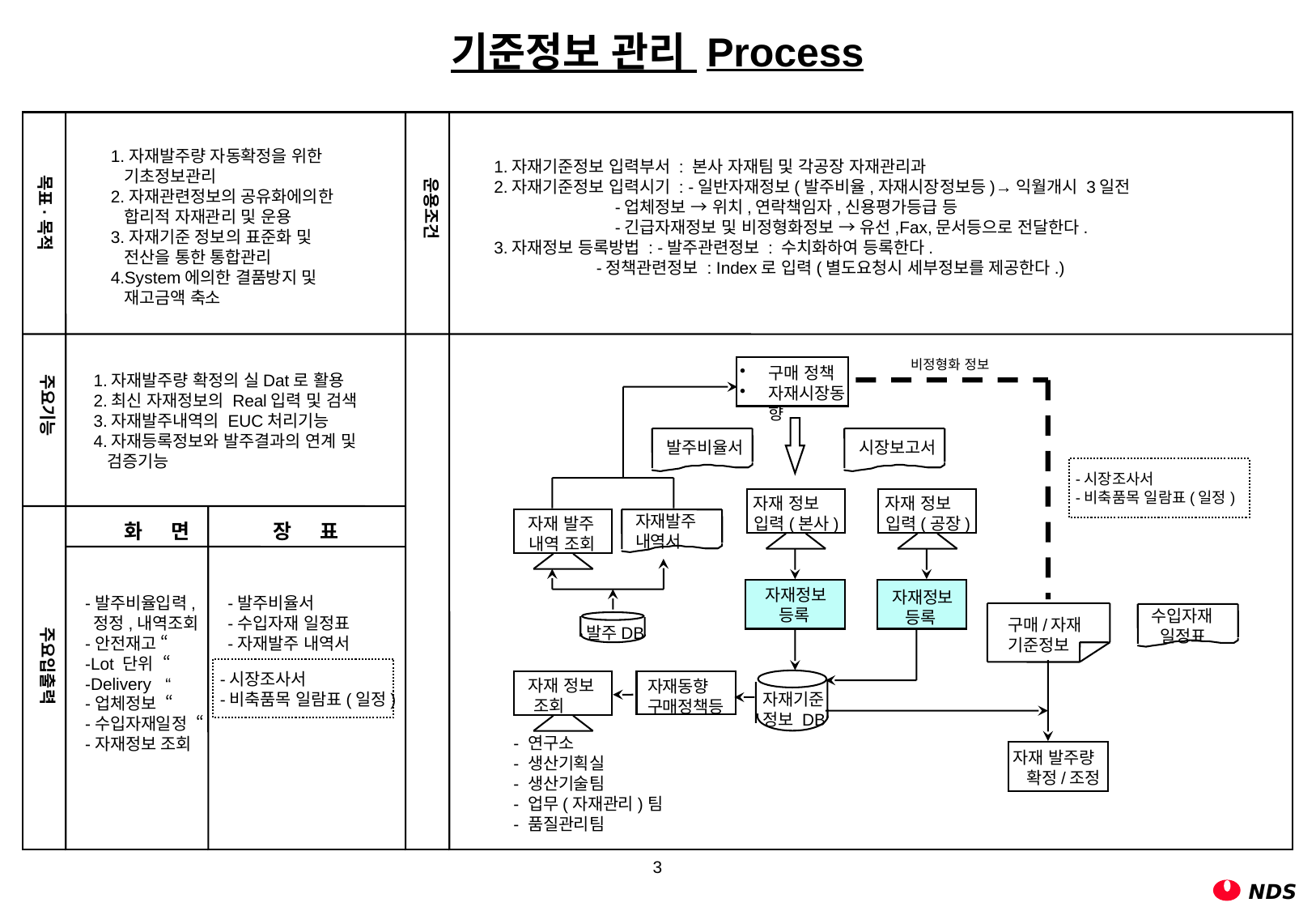

기준정보 관리 Process

1.자재발주량 자동확정을 위한
  기초정보관리
2.자재관련정보의 공유화에의한
  합리적 자재관리 및 운용
3.자재기준 정보의 표준화 및
  전산을 통한 통합관리
4.System에의한 결품방지 및
  재고금액 축소
1.자재기준정보 입력부서 : 본사 자재팀 및 각공장 자재관리과
2.자재기준정보 입력시기 : -일반자재정보(발주비율,자재시장정보등)→익월개시 3일전
                          -업체정보 → 위치,연락책임자,신용평가등급 등
                          -긴급자재정보 및 비정형화정보 → 유선,Fax,문서등으로 전달한다.
3.자재정보 등록방법 : -발주관련정보 : 수치화하여 등록한다.
                      -정책관련정보 : Index로 입력(별도요청시 세부정보를 제공한다.)

목표·목적
운용조건

비정형화 정보
구매 정책
자재시장동향

1.자재발주량 확정의 실Dat로 활용
2.최신 자재정보의 Real입력 및 검색
3.자재발주내역의 EUC처리기능
4.자재등록정보와 발주결과의 연계 및
  검증기능
주요기능

발주비율서

시장보고서

-시장조사서
-비축품목 일람표(일정)

 자재 정보
 입력(본사)

 자재 정보
 입력(공장)

자재발주
내역서

 자재 발주
 내역 조회

    화     면	         장     표

자재정보
  등록

자재정보
  등록
-발주비율입력,
 정정,내역조회
-안전재고 “
-Lot 단위  “
-Delivery   “
-업체정보  “
-수입자재일정  “
-자재정보 조회
-발주비율서
-수입자재 일정표
-자재발주 내역서

수입자재
 일정표

구매/자재
기준정보

발주DB

주요입출력

-시장조사서
-비축품목 일람표(일정)

 자재 정보
  조회

자재동향
구매정책등

자재기준
정보 DB

- 연구소
- 생산기획실
- 생산기술팀
- 업무(자재관리)팀
- 품질관리팀
자재 발주량
  확정/조정